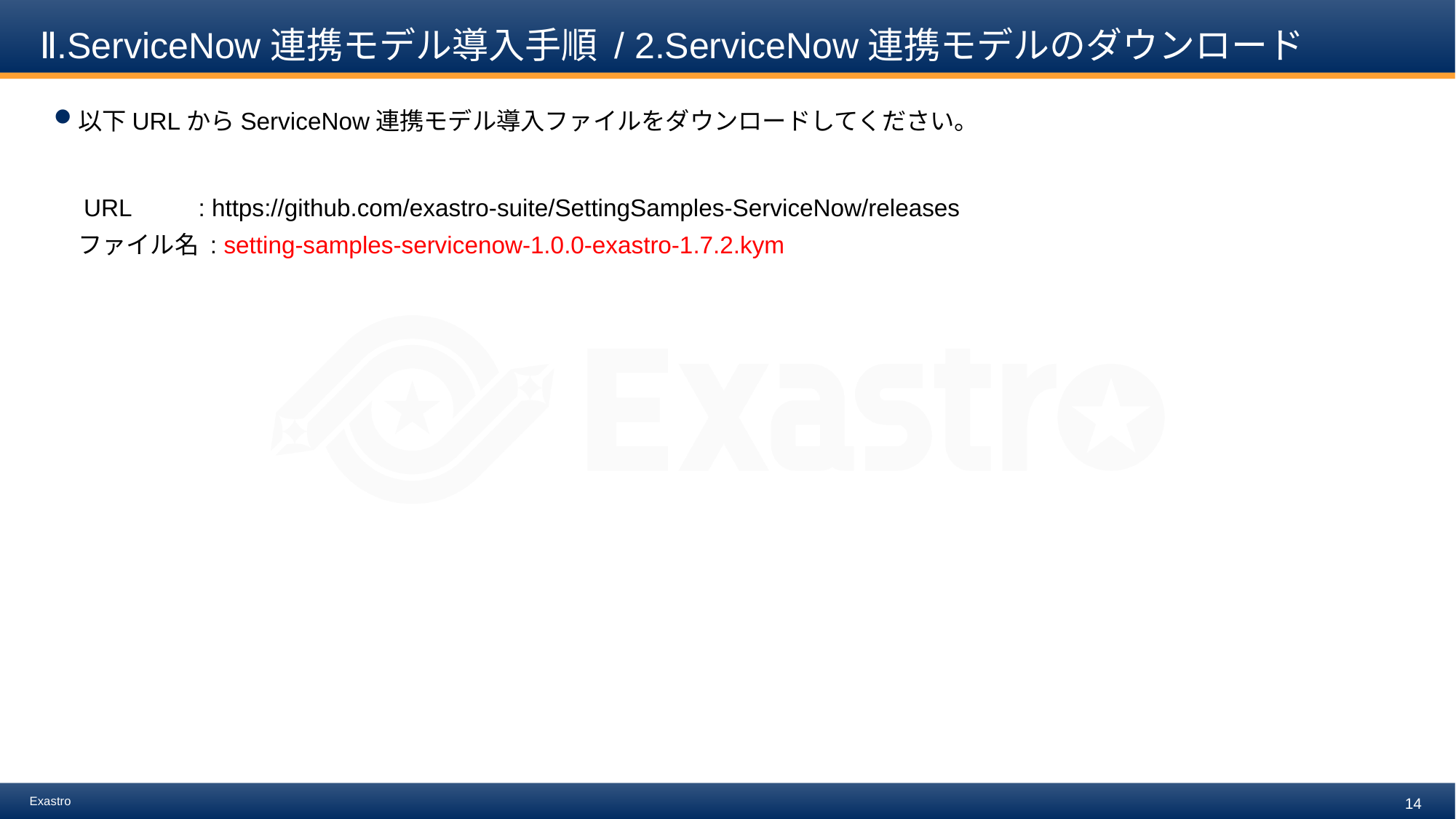

# Ⅱ.ServiceNow連携モデル導入手順 / 2.ServiceNow連携モデルのダウンロード
以下URLからServiceNow連携モデル導入ファイルをダウンロードしてください。

　URL          : https://github.com/exastro-suite/SettingSamples-ServiceNow/releases
　ファイル名 : setting-samples-servicenow-1.0.0-exastro-1.7.2.kym